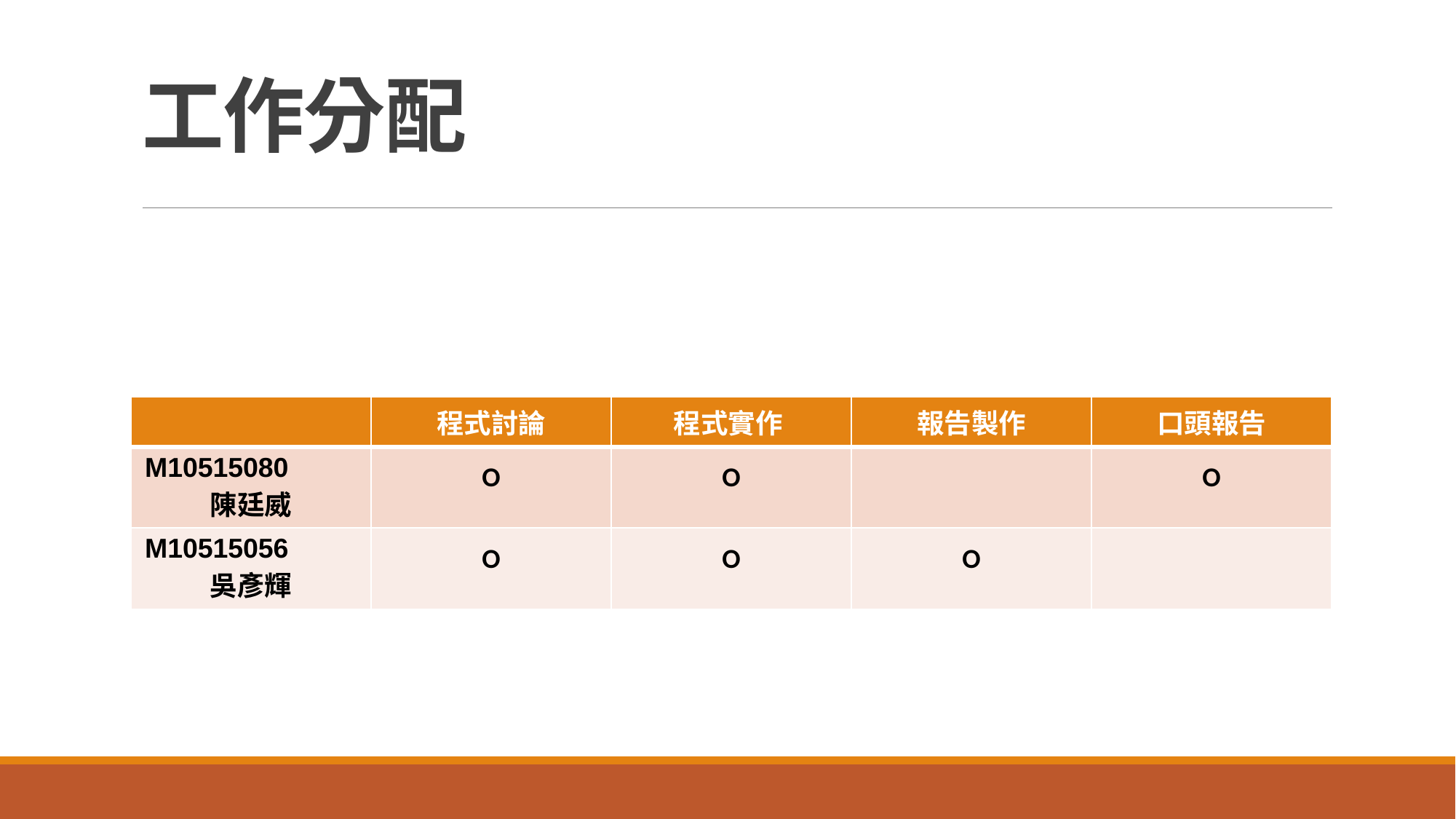

# 工作分配
|  | 程式討論 | 程式實作 | 報告製作 | 口頭報告 |
| --- | --- | --- | --- | --- |
| M10515080 陳廷威 | O | O |  | O |
| M10515056 吳彥輝 | O | O | O |  |